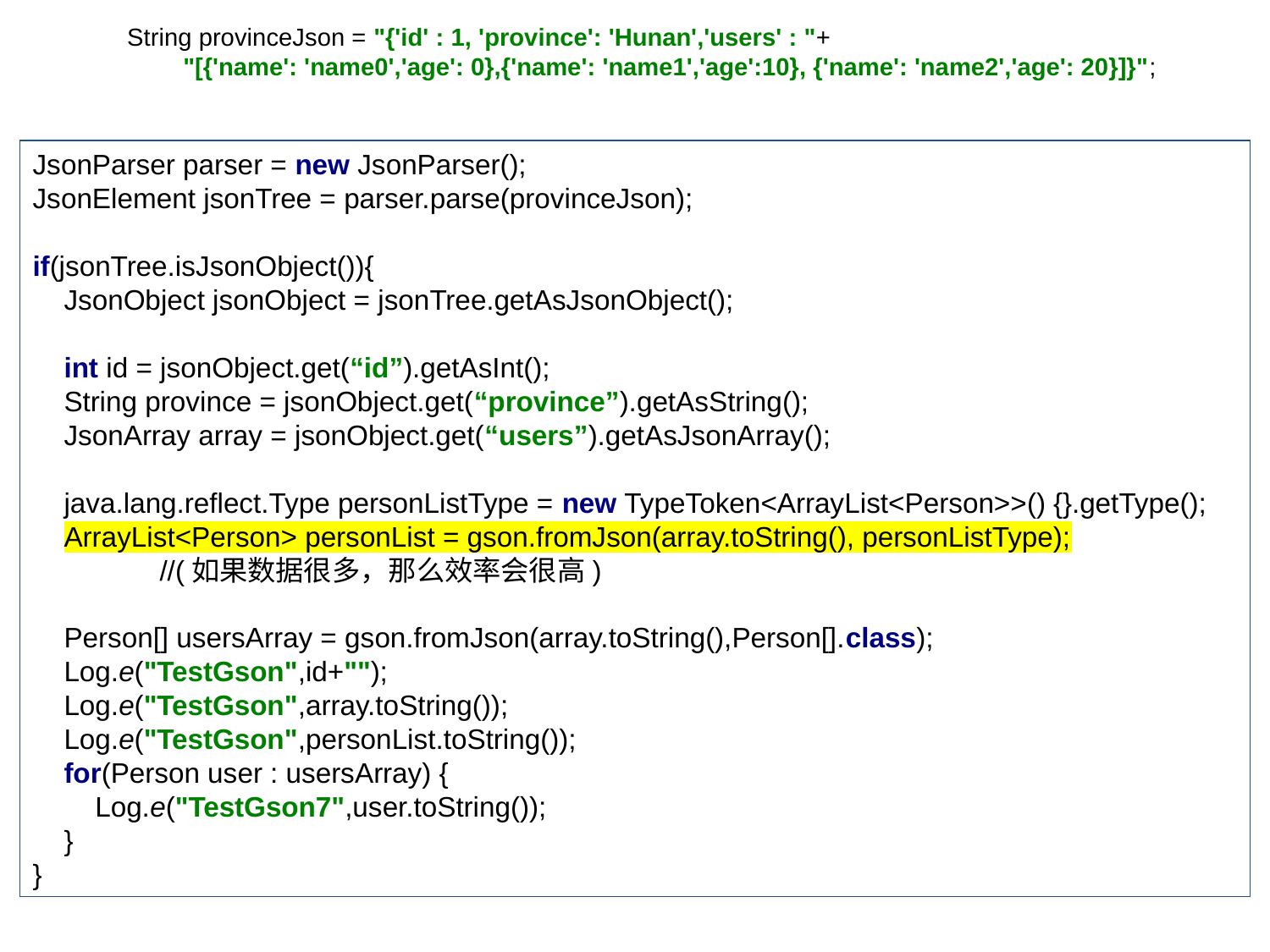

String provinceJson = "{'id' : 1, 'province': 'Hunan','users' : "+
        "[{'name': 'name0','age': 0},{'name': 'name1','age':10}, {'name': 'name2','age': 20}]}";
JsonParser parser = new JsonParser();
JsonElement jsonTree = parser.parse(provinceJson);
if(jsonTree.isJsonObject()){
    JsonObject jsonObject = jsonTree.getAsJsonObject();
    int id = jsonObject.get(“id”).getAsInt();
    String province = jsonObject.get(“province”).getAsString();
    JsonArray array = jsonObject.get(“users”).getAsJsonArray();
    java.lang.reflect.Type personListType = new TypeToken<ArrayList<Person>>() {}.getType();
    ArrayList<Person> personList = gson.fromJson(array.toString(), personListType);
	//(如果数据很多，那么效率会很高)
    Person[] usersArray = gson.fromJson(array.toString(),Person[].class);
    Log.e("TestGson",id+"");
    Log.e("TestGson",array.toString());
    Log.e("TestGson",personList.toString());
    for(Person user : usersArray) {
        Log.e("TestGson7",user.toString());
    }
}